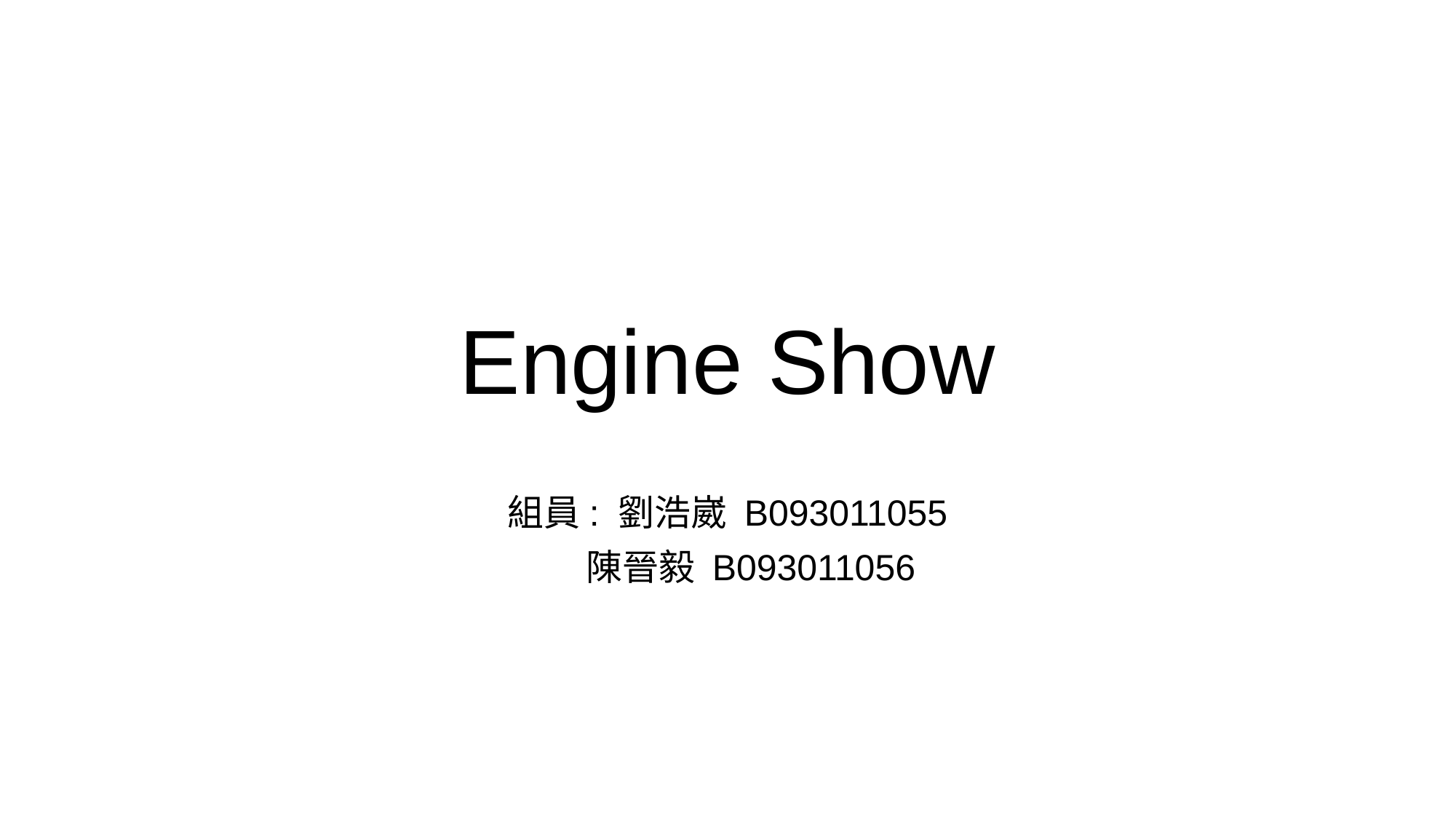

# Engine Show

組員: 劉浩崴 B093011055
			       陳晉毅 B093011056